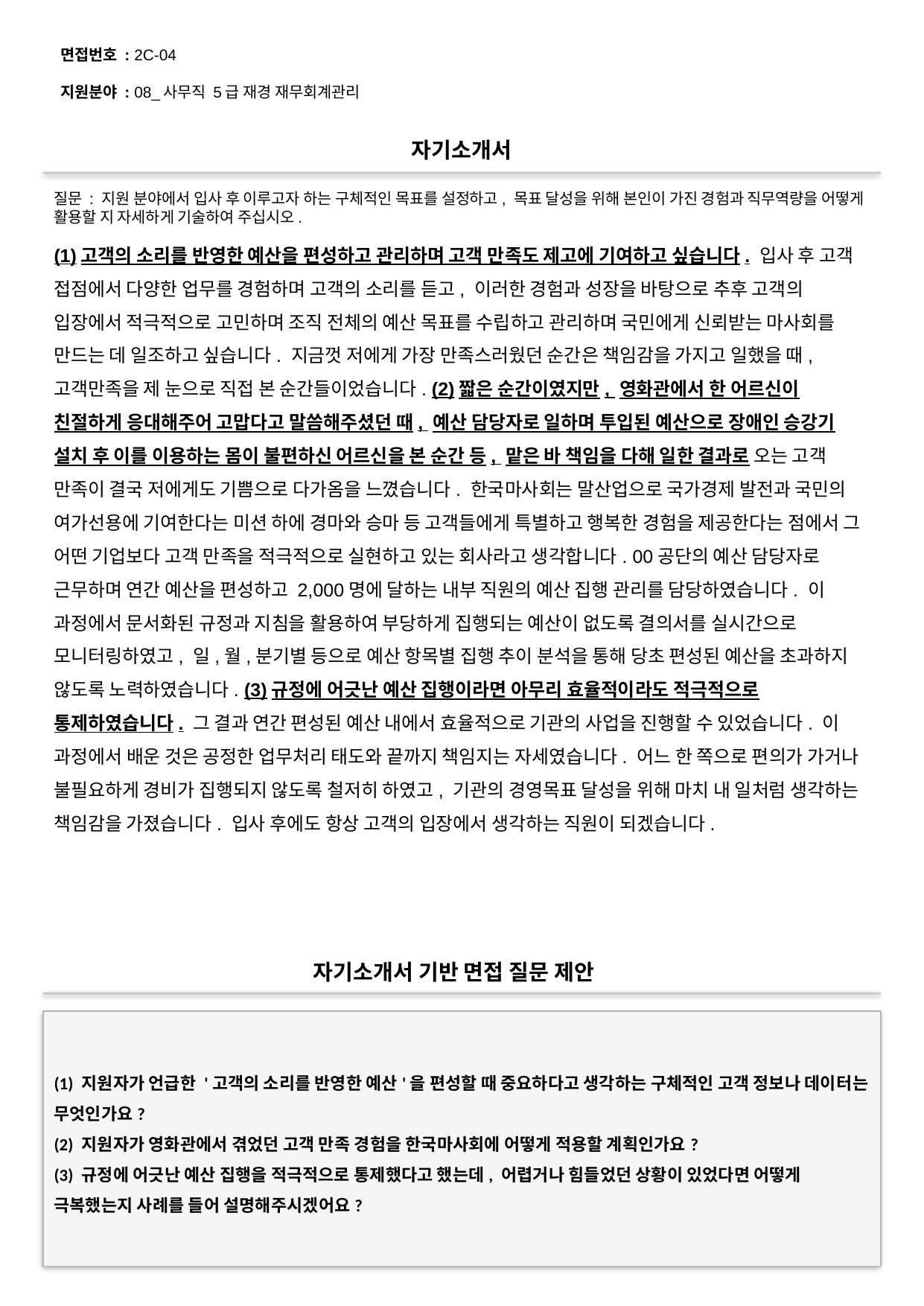

면접번호 : 2C-04

지원분야 : 08_사무직 5급 재경 재무회계관리
#

자기소개서

질문 : 지원 분야에서 입사 후 이루고자 하는 구체적인 목표를 설정하고, 목표 달성을 위해 본인이 가진 경험과 직무역량을 어떻게 활용할 지 자세하게 기술하여 주십시오.

(1)고객의 소리를 반영한 예산을 편성하고 관리하며 고객 만족도 제고에 기여하고 싶습니다. 입사 후 고객 접점에서 다양한 업무를 경험하며 고객의 소리를 듣고, 이러한 경험과 성장을 바탕으로 추후 고객의 입장에서 적극적으로 고민하며 조직 전체의 예산 목표를 수립하고 관리하며 국민에게 신뢰받는 마사회를 만드는 데 일조하고 싶습니다. 지금껏 저에게 가장 만족스러웠던 순간은 책임감을 가지고 일했을 때, 고객만족을 제 눈으로 직접 본 순간들이었습니다. (2)짧은 순간이였지만, 영화관에서 한 어르신이 친절하게 응대해주어 고맙다고 말씀해주셨던 때, 예산 담당자로 일하며 투입된 예산으로 장애인 승강기 설치 후 이를 이용하는 몸이 불편하신 어르신을 본 순간 등, 맡은 바 책임을 다해 일한 결과로 오는 고객 만족이 결국 저에게도 기쁨으로 다가옴을 느꼈습니다. 한국마사회는 말산업으로 국가경제 발전과 국민의 여가선용에 기여한다는 미션 하에 경마와 승마 등 고객들에게 특별하고 행복한 경험을 제공한다는 점에서 그 어떤 기업보다 고객 만족을 적극적으로 실현하고 있는 회사라고 생각합니다. 00공단의 예산 담당자로 근무하며 연간 예산을 편성하고 2,000명에 달하는 내부 직원의 예산 집행 관리를 담당하였습니다. 이 과정에서 문서화된 규정과 지침을 활용하여 부당하게 집행되는 예산이 없도록 결의서를 실시간으로 모니터링하였고, 일,월,분기별 등으로 예산 항목별 집행 추이 분석을 통해 당초 편성된 예산을 초과하지 않도록 노력하였습니다. (3)규정에 어긋난 예산 집행이라면 아무리 효율적이라도 적극적으로 통제하였습니다. 그 결과 연간 편성된 예산 내에서 효율적으로 기관의 사업을 진행할 수 있었습니다. 이 과정에서 배운 것은 공정한 업무처리 태도와 끝까지 책임지는 자세였습니다. 어느 한 쪽으로 편의가 가거나 불필요하게 경비가 집행되지 않도록 철저히 하였고, 기관의 경영목표 달성을 위해 마치 내 일처럼 생각하는 책임감을 가졌습니다. 입사 후에도 항상 고객의 입장에서 생각하는 직원이 되겠습니다.

자기소개서 기반 면접 질문 제안

(1) 지원자가 언급한 '고객의 소리를 반영한 예산'을 편성할 때 중요하다고 생각하는 구체적인 고객 정보나 데이터는 무엇인가요?
(2) 지원자가 영화관에서 겪었던 고객 만족 경험을 한국마사회에 어떻게 적용할 계획인가요?
(3) 규정에 어긋난 예산 집행을 적극적으로 통제했다고 했는데, 어렵거나 힘들었던 상황이 있었다면 어떻게 극복했는지 사례를 들어 설명해주시겠어요?